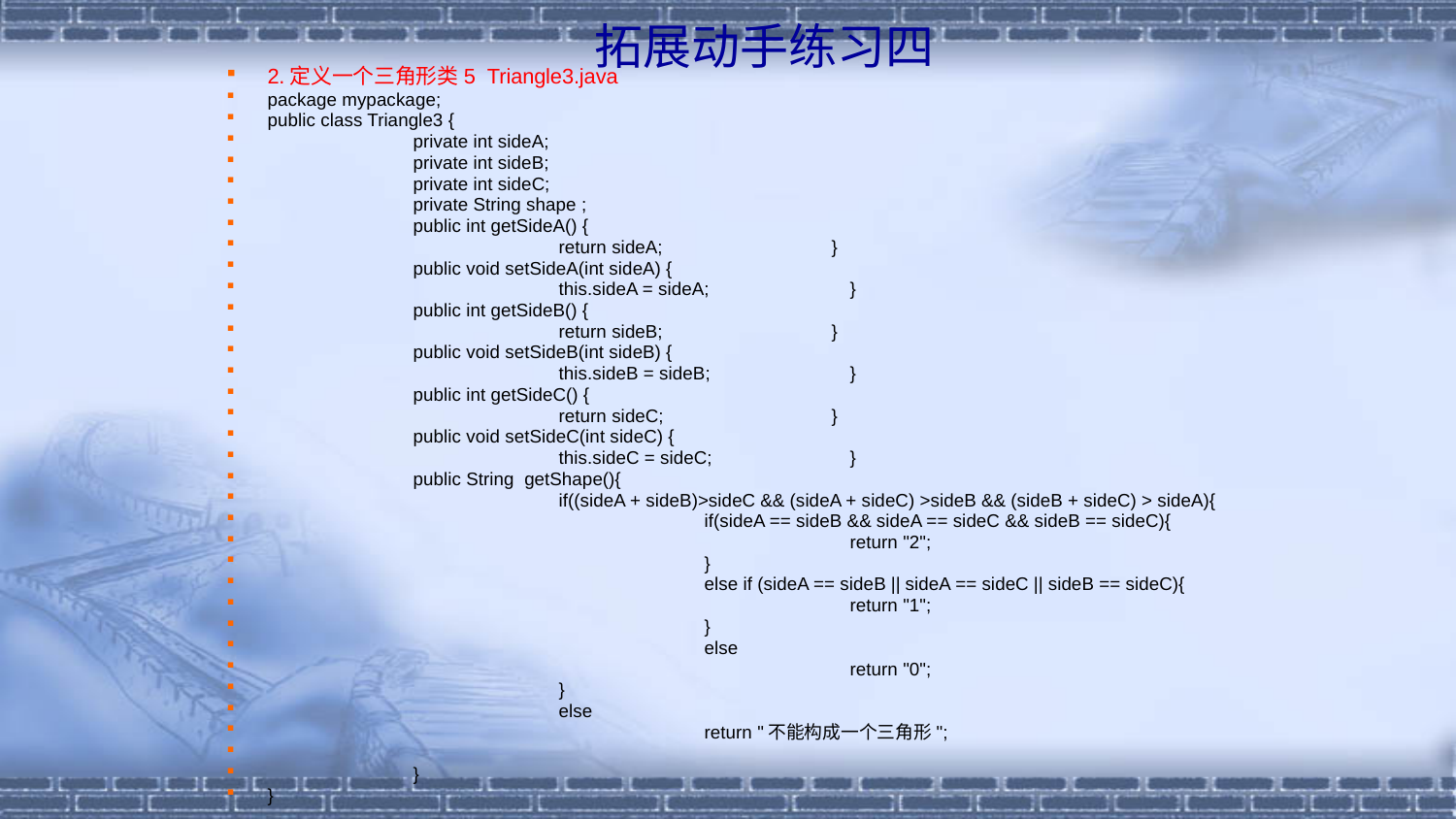

# 拓展动手练习四

2.定义一个三角形类5  Triangle3.java
package mypackage;
public class Triangle3 {
	private int sideA;
	private int sideB;
	private int sideC;
	private String shape ;
	public int getSideA() {
		return sideA;	                         }
	public void setSideA(int sideA) {
		this.sideA = sideA;	}
	public int getSideB() {
		return sideB;	                         }
	public void setSideB(int sideB) {
		this.sideB = sideB;	}
	public int getSideC() {
		return sideC;	                         }
	public void setSideC(int sideC) {
		this.sideC = sideC;	}
	public String  getShape(){
		if((sideA + sideB)>sideC && (sideA + sideC) >sideB && (sideB + sideC) > sideA){
			if(sideA == sideB && sideA == sideC && sideB == sideC){
				return "2";
			}
			else if (sideA == sideB || sideA == sideC || sideB == sideC){
				return "1";
			}
			else
				return "0";
		}
		else
			return "不能构成一个三角形";

	}
}